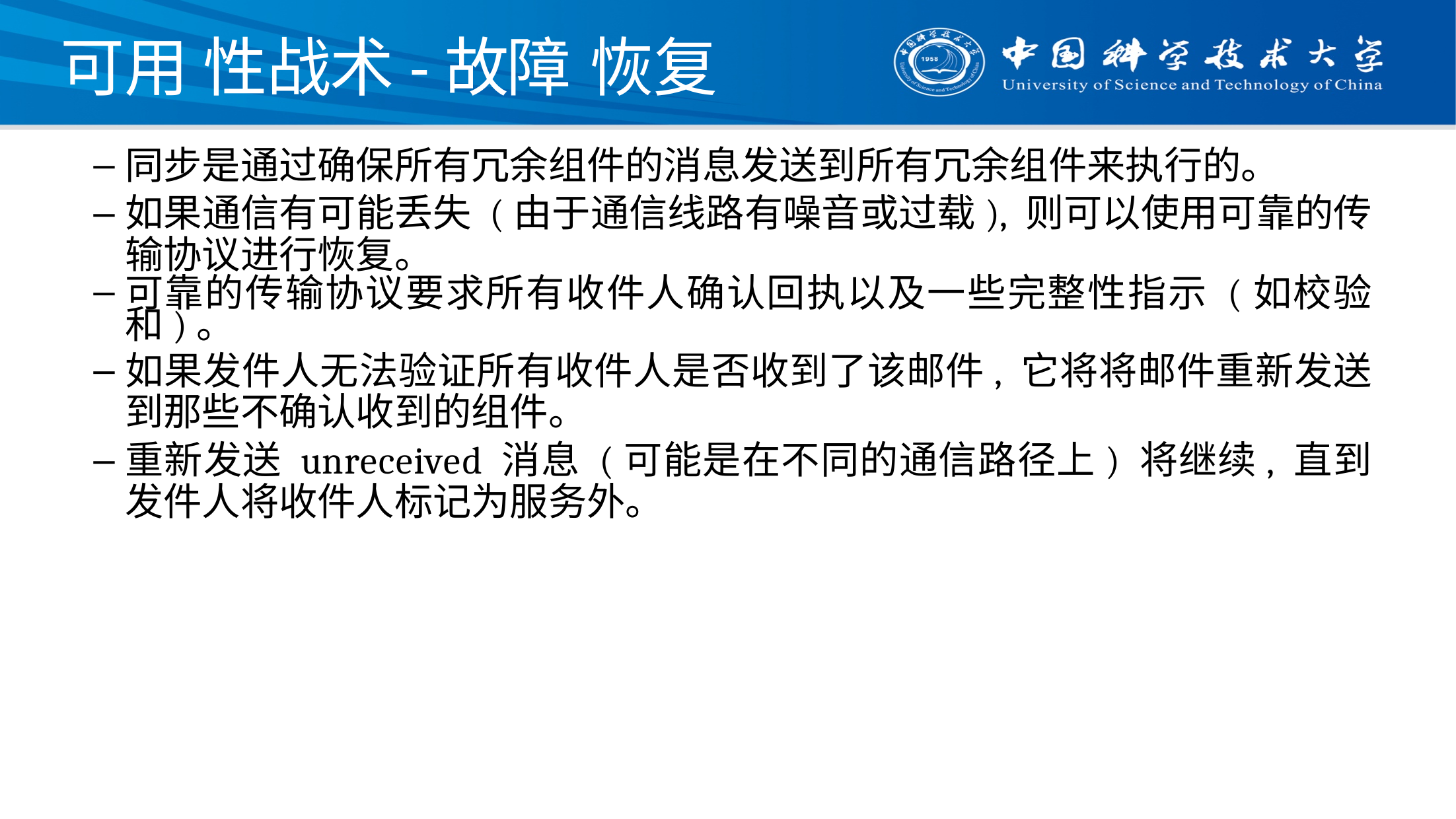

# 可用 性战术-故障 恢复
同步是通过确保所有冗余组件的消息发送到所有冗余组件来执行的。
如果通信有可能丢失 (由于通信线路有噪音或过载), 则可以使用可靠的传输协议进行恢复。
可靠的传输协议要求所有收件人确认回执以及一些完整性指示 (如校验和)。
如果发件人无法验证所有收件人是否收到了该邮件, 它将将邮件重新发送到那些不确认收到的组件。
重新发送 unreceived 消息 (可能是在不同的通信路径上) 将继续, 直到发件人将收件人标记为服务外。